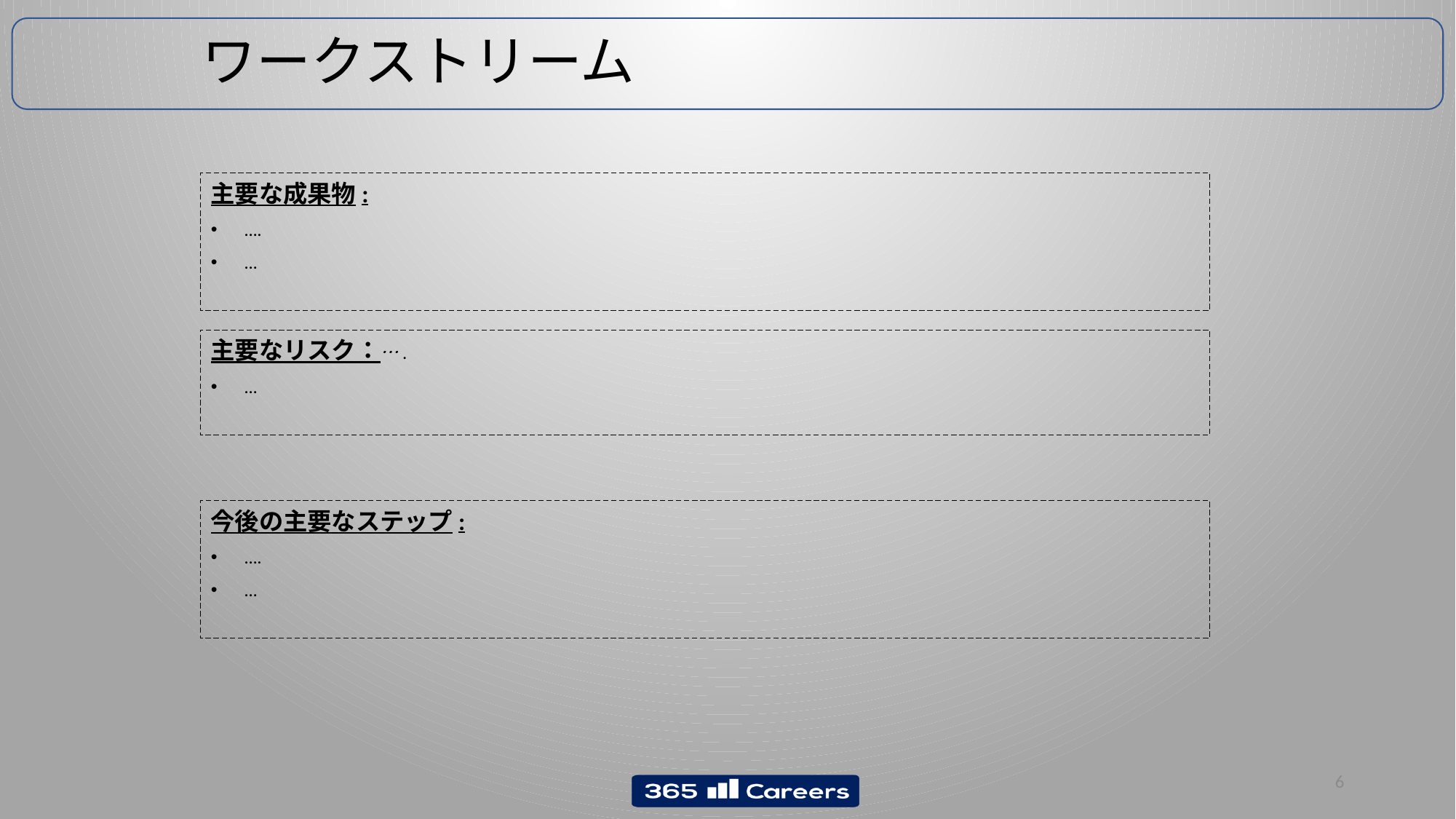

ワークストリーム
主要な成果物:
….
…

主要なリスク：….
…

今後の主要なステップ:
….
…

6